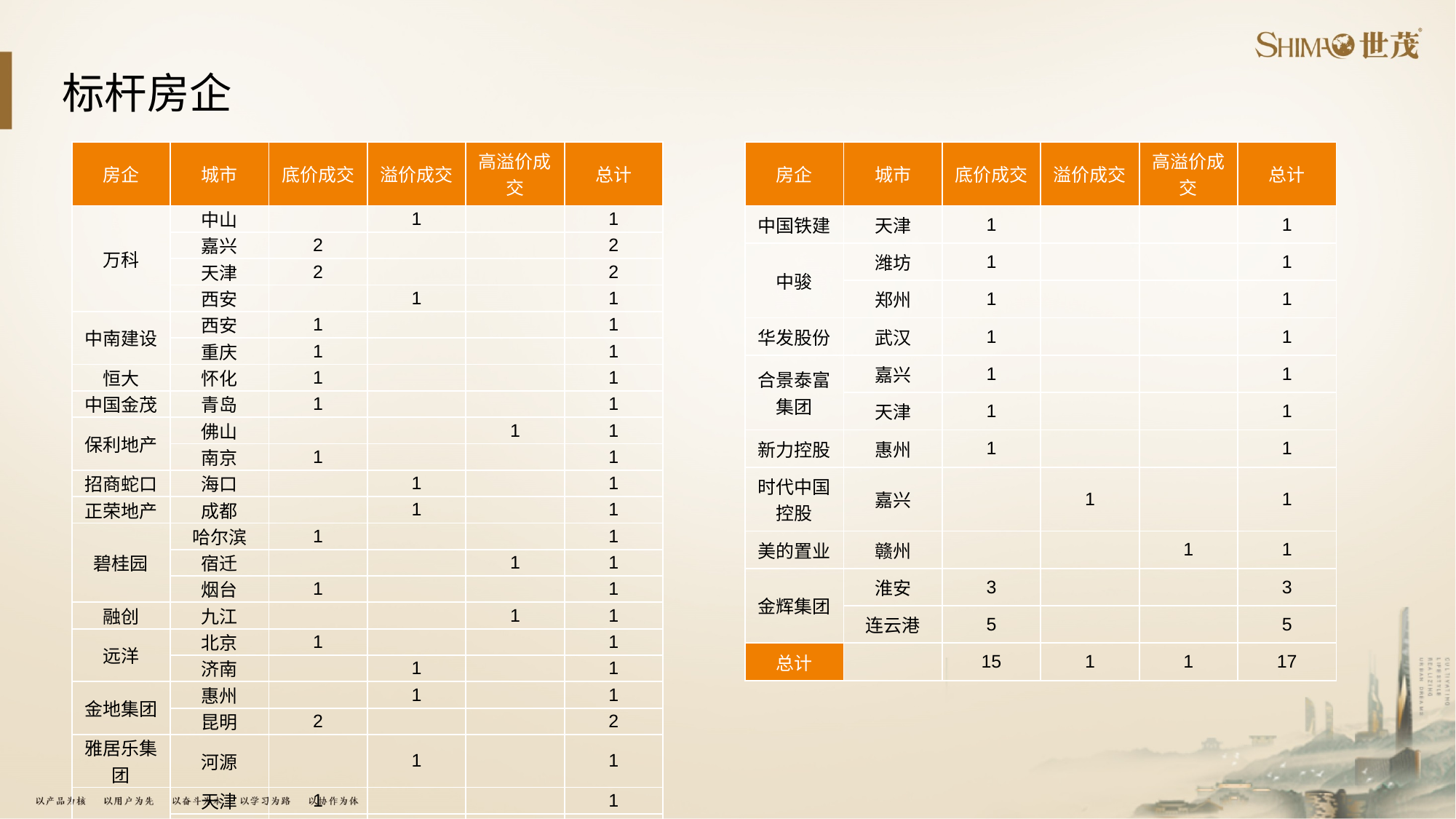

# 标杆房企
| 房企 | 城市 | 底价成交 | 溢价成交 | 高溢价成交 | 总计 |
| --- | --- | --- | --- | --- | --- |
| 万科 | 中山 |  | 1 |  | 1 |
|  | 嘉兴 | 2 |  |  | 2 |
|  | 天津 | 2 |  |  | 2 |
|  | 西安 |  | 1 |  | 1 |
| 中南建设 | 西安 | 1 |  |  | 1 |
| 中南建设 | 重庆 | 1 |  |  | 1 |
| 恒大 | 怀化 | 1 |  |  | 1 |
| 中国金茂 | 青岛 | 1 |  |  | 1 |
| 保利地产 | 佛山 |  |  | 1 | 1 |
|  | 南京 | 1 |  |  | 1 |
| 招商蛇口 | 海口 |  | 1 |  | 1 |
| 正荣地产 | 成都 |  | 1 |  | 1 |
| 碧桂园 | 哈尔滨 | 1 |  |  | 1 |
|  | 宿迁 |  |  | 1 | 1 |
|  | 烟台 | 1 |  |  | 1 |
| 融创 | 九江 |  |  | 1 | 1 |
| 远洋 | 北京 | 1 |  |  | 1 |
|  | 济南 |  | 1 |  | 1 |
| 金地集团 | 惠州 |  | 1 |  | 1 |
| 金地集团 | 昆明 | 2 |  |  | 2 |
| 雅居乐集团 | 河源 |  | 1 |  | 1 |
| 龙湖 | 天津 | 1 |  |  | 1 |
|  | 广州 |  | 1 |  | 1 |
|  | 重庆 | 1 |  |  | 1 |
| 总计 |  | 16 | 8 | 3 | 27 |
| 房企 | 城市 | 底价成交 | 溢价成交 | 高溢价成交 | 总计 |
| --- | --- | --- | --- | --- | --- |
| 中国铁建 | 天津 | 1 |  |  | 1 |
| 中骏 | 潍坊 | 1 |  |  | 1 |
|  | 郑州 | 1 |  |  | 1 |
| 华发股份 | 武汉 | 1 |  |  | 1 |
| 合景泰富集团 | 嘉兴 | 1 |  |  | 1 |
|  | 天津 | 1 |  |  | 1 |
| 新力控股 | 惠州 | 1 |  |  | 1 |
| 时代中国控股 | 嘉兴 |  | 1 |  | 1 |
| 美的置业 | 赣州 |  |  | 1 | 1 |
| 金辉集团 | 淮安 | 3 |  |  | 3 |
|  | 连云港 | 5 |  |  | 5 |
| 总计 |  | 15 | 1 | 1 | 17 |